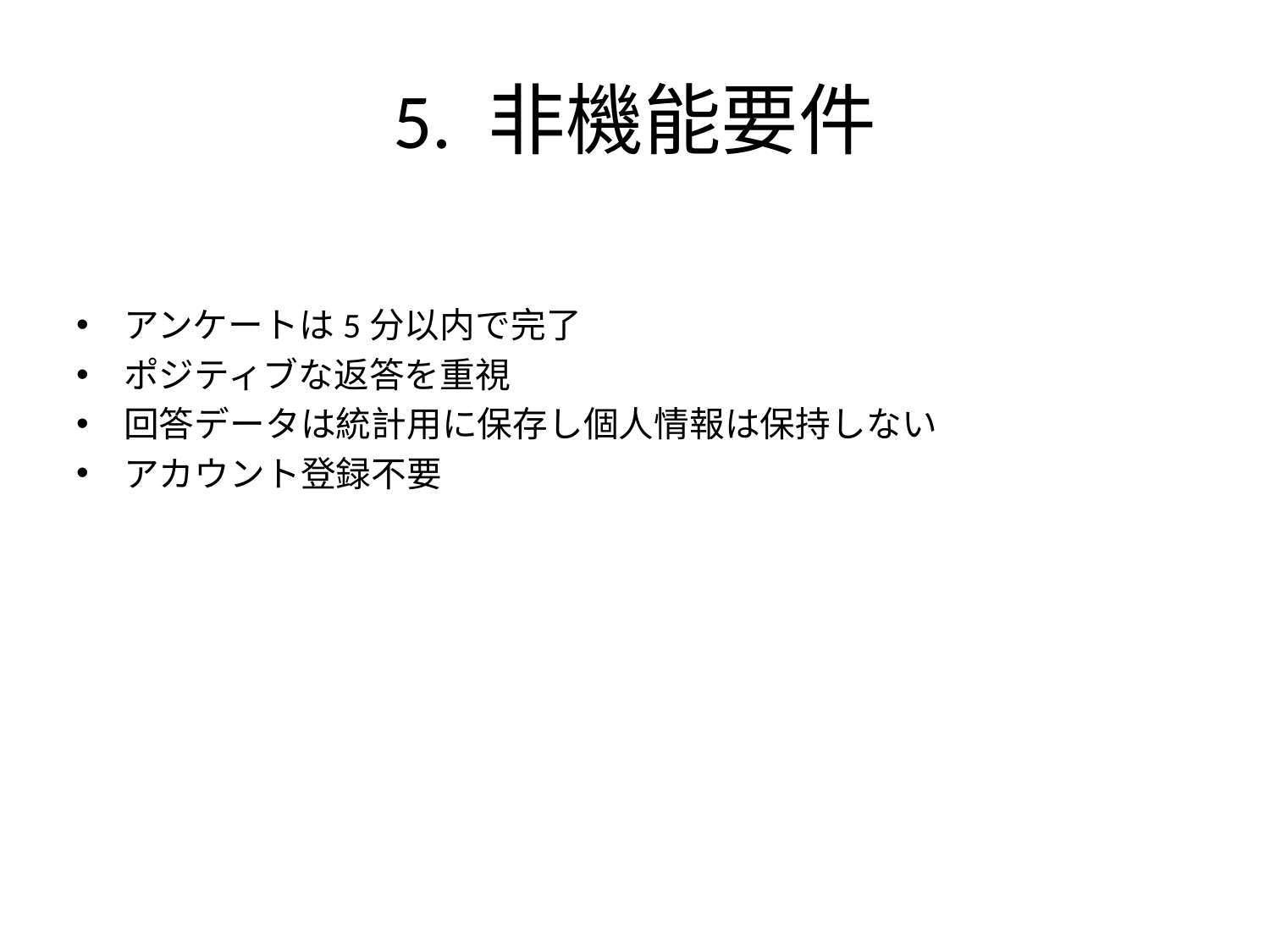

# 5. 非機能要件

アンケートは5分以内で完了
ポジティブな返答を重視
回答データは統計用に保存し個人情報は保持しない
アカウント登録不要